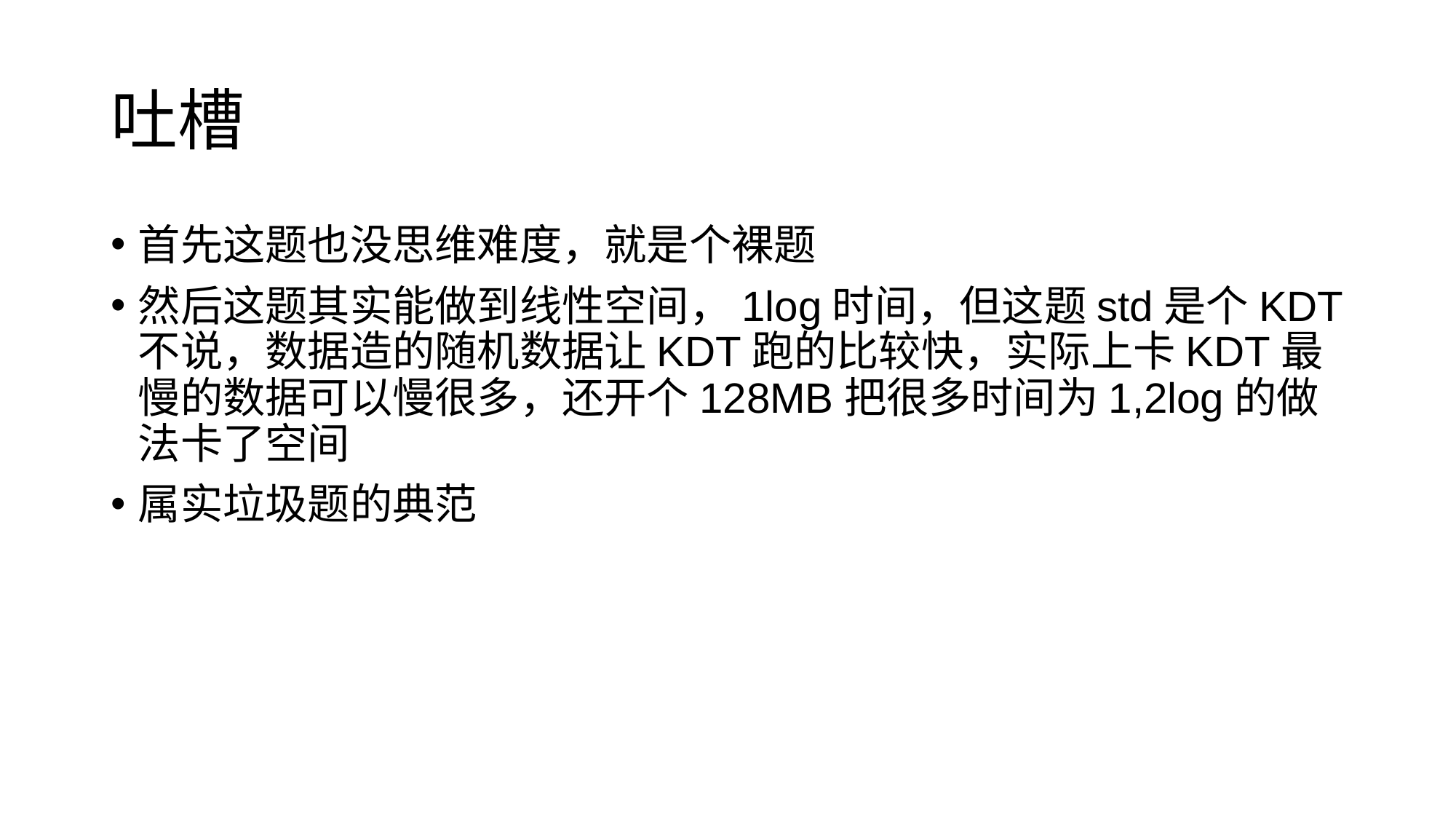

# 吐槽
首先这题也没思维难度，就是个裸题
然后这题其实能做到线性空间，1log时间，但这题std是个KDT不说，数据造的随机数据让KDT跑的比较快，实际上卡KDT最慢的数据可以慢很多，还开个128MB把很多时间为1,2log的做法卡了空间
属实垃圾题的典范